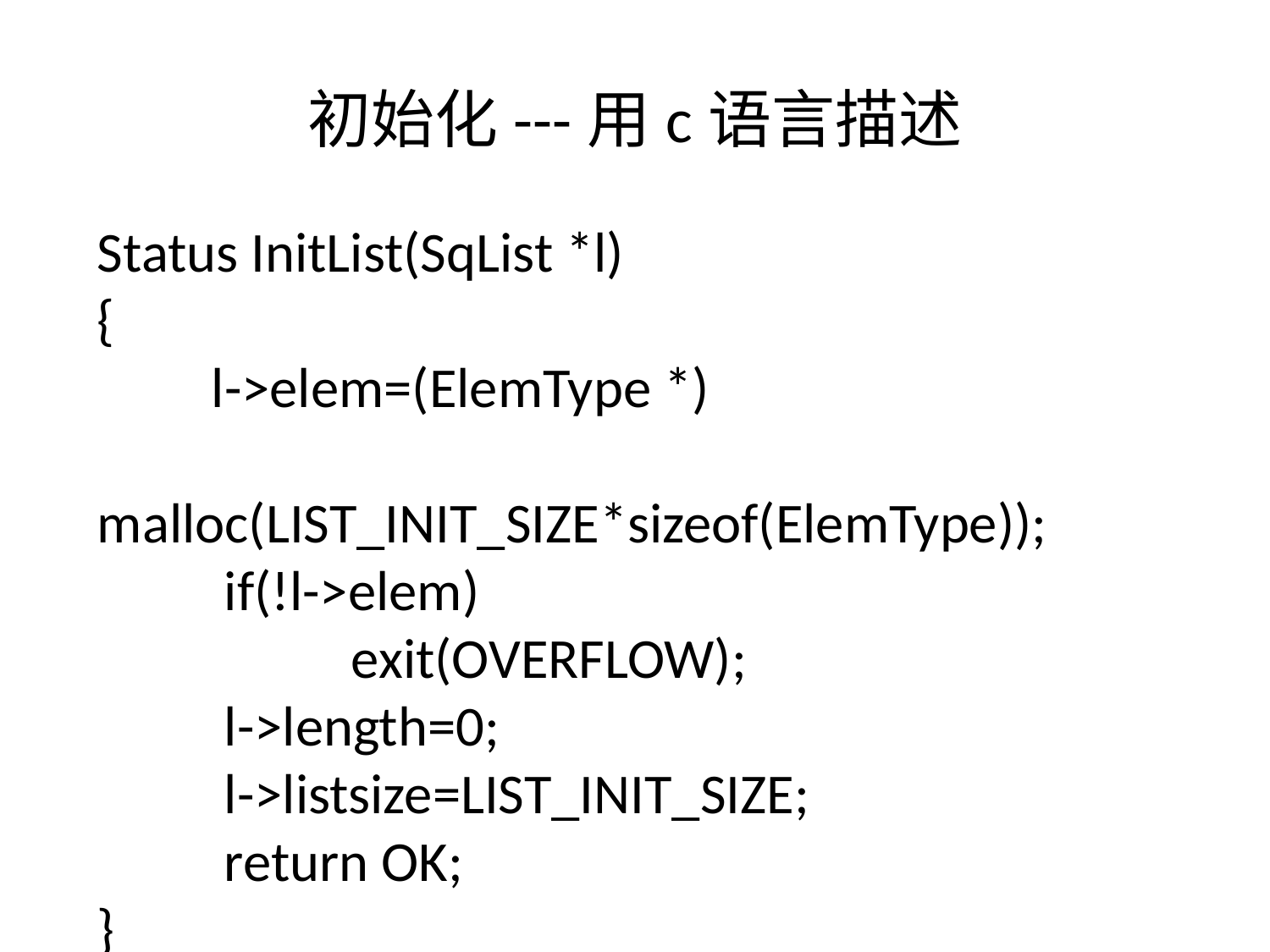

# 初始化---用c语言描述
Status InitList(SqList *l)
{
         l->elem=(ElemType *)
            malloc(LIST_INIT_SIZE*sizeof(ElemType));
	if(!l->elem)
		exit(OVERFLOW);
	l->length=0;
	l->listsize=LIST_INIT_SIZE;
	return OK;
}